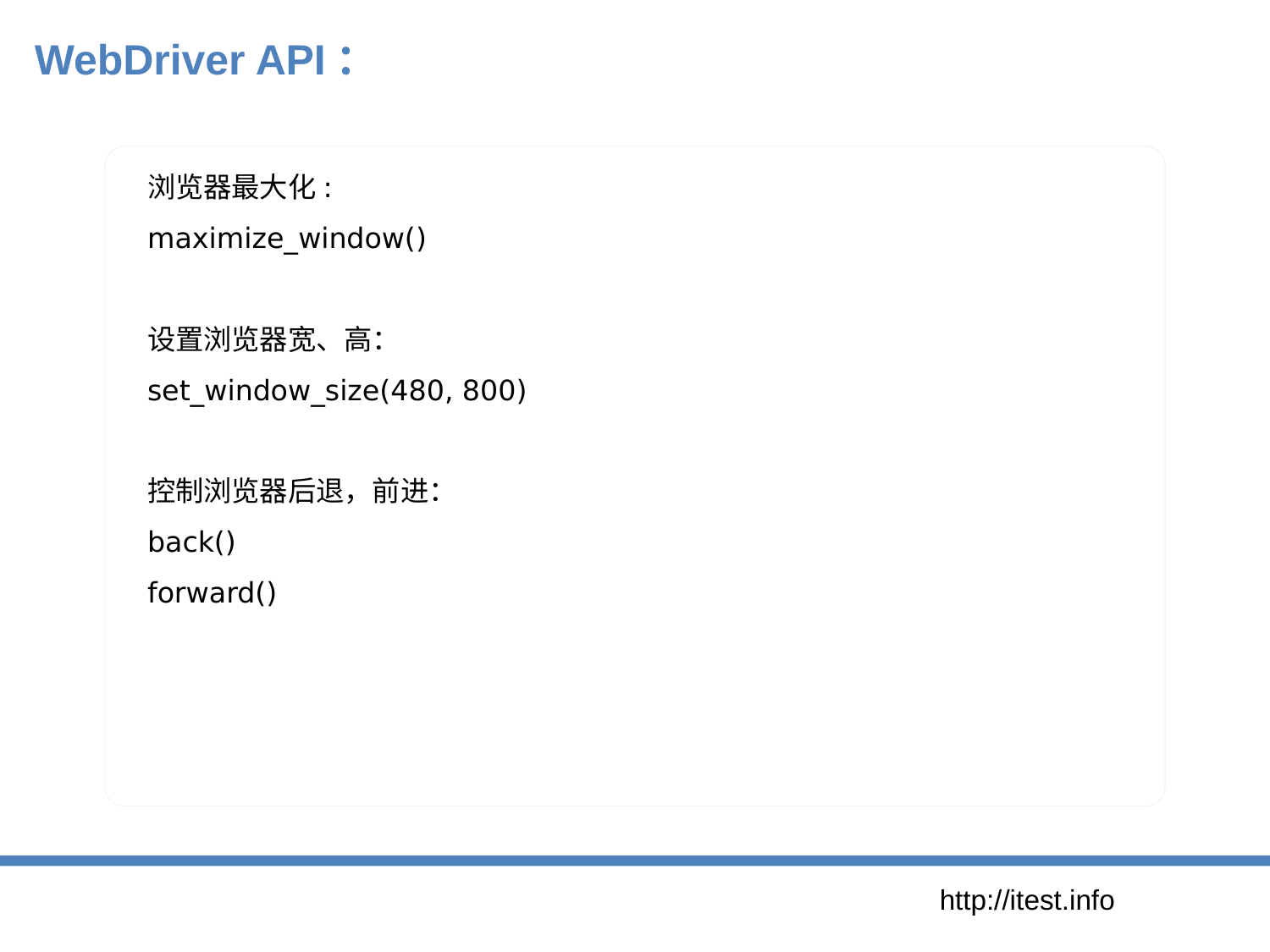

WebDriver API：

浏览器最大化:
maximize_window()

设置浏览器宽、高：
set_window_size(480, 800)

控制浏览器后退，前进：
back()
forward()

http://itest.info